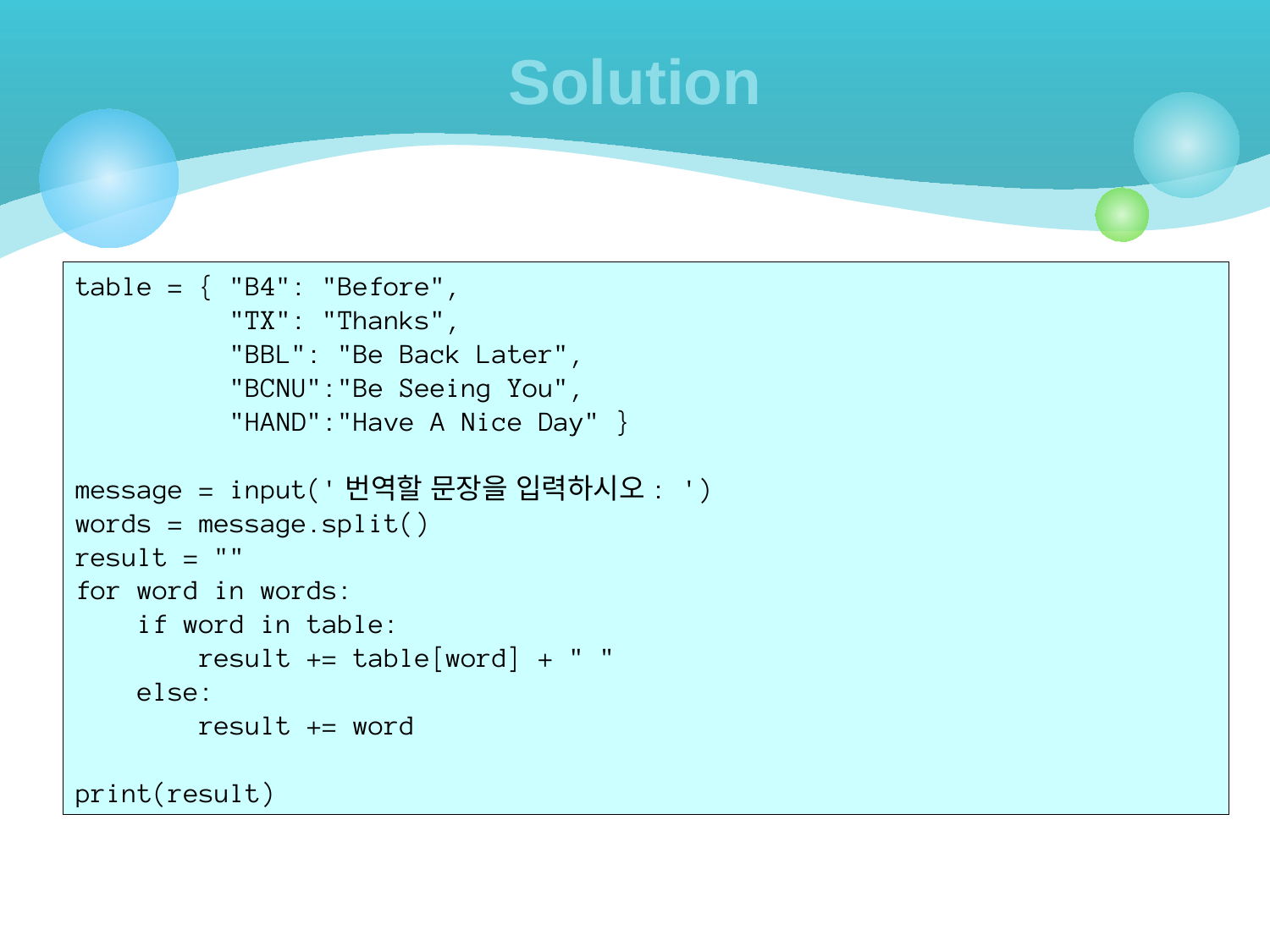

# Solution
table = { "B4": "Before",
          "TX": "Thanks",
          "BBL": "Be Back Later",
          "BCNU":"Be Seeing You",
          "HAND":"Have A Nice Day" }

message = input('번역할 문장을 입력하시오: ')
words = message.split()
result = ""
for word in words:
    if word in table:
        result += table[word] + " "
    else:
        result += word

print(result)